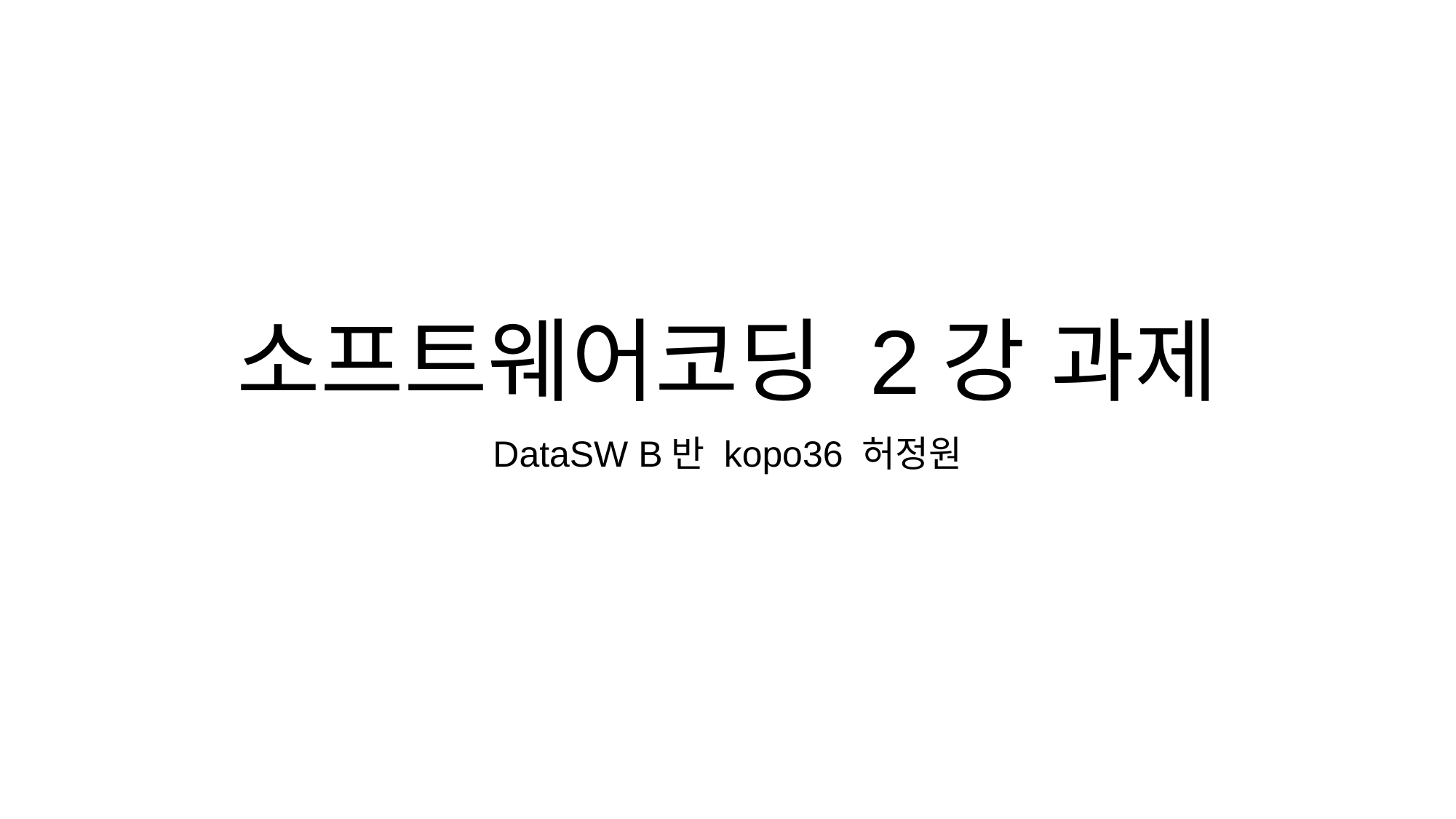

# 소프트웨어코딩 2강 과제
DataSW B반 kopo36 허정원